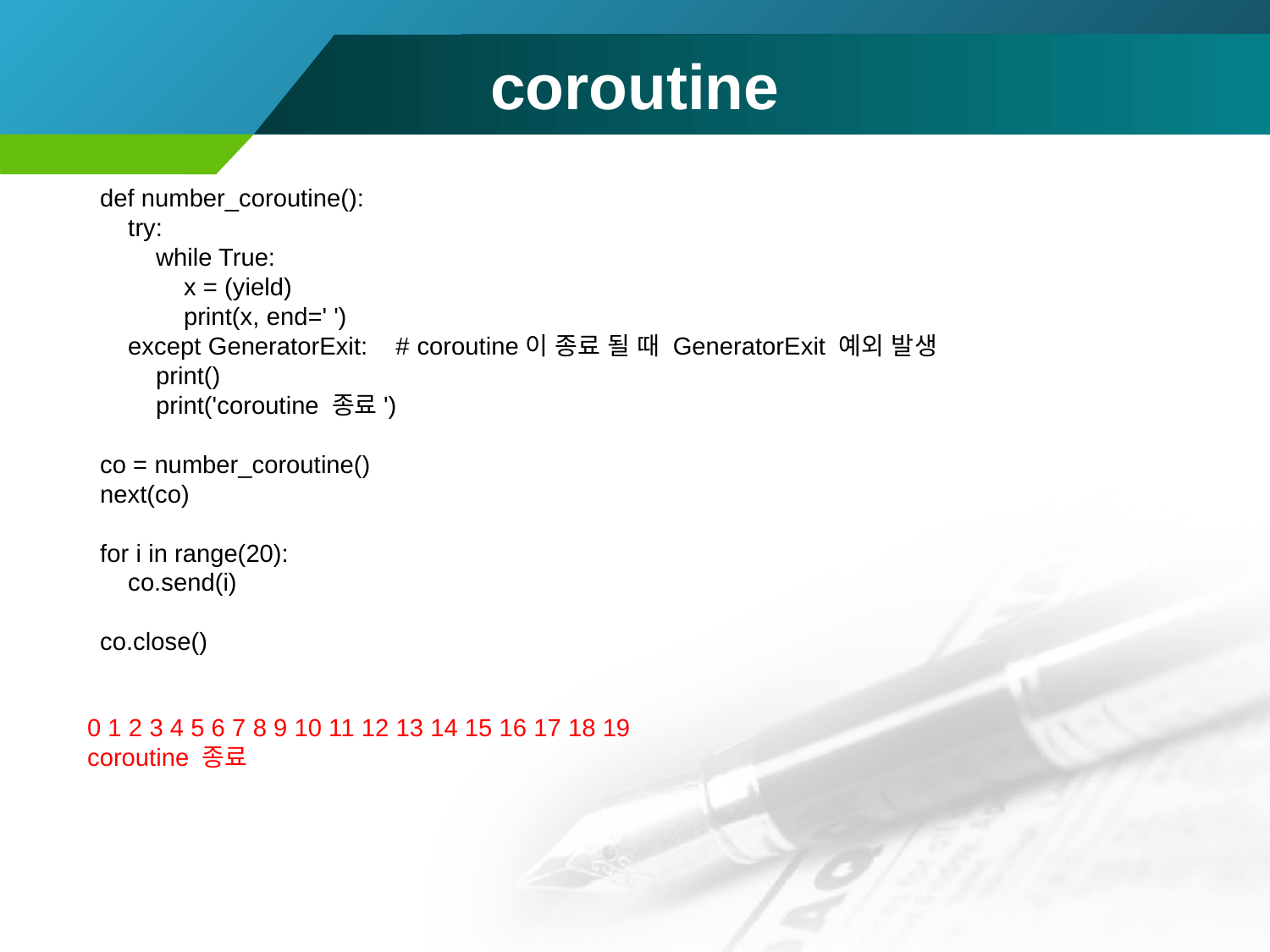

# coroutine
def number_coroutine():
    try:
        while True:
            x = (yield)
            print(x, end=' ')
    except GeneratorExit:    # coroutine이 종료 될 때 GeneratorExit 예외 발생
        print()
        print('coroutine 종료')

co = number_coroutine()
next(co)

for i in range(20):
    co.send(i)

co.close()
0 1 2 3 4 5 6 7 8 9 10 11 12 13 14 15 16 17 18 19
coroutine 종료